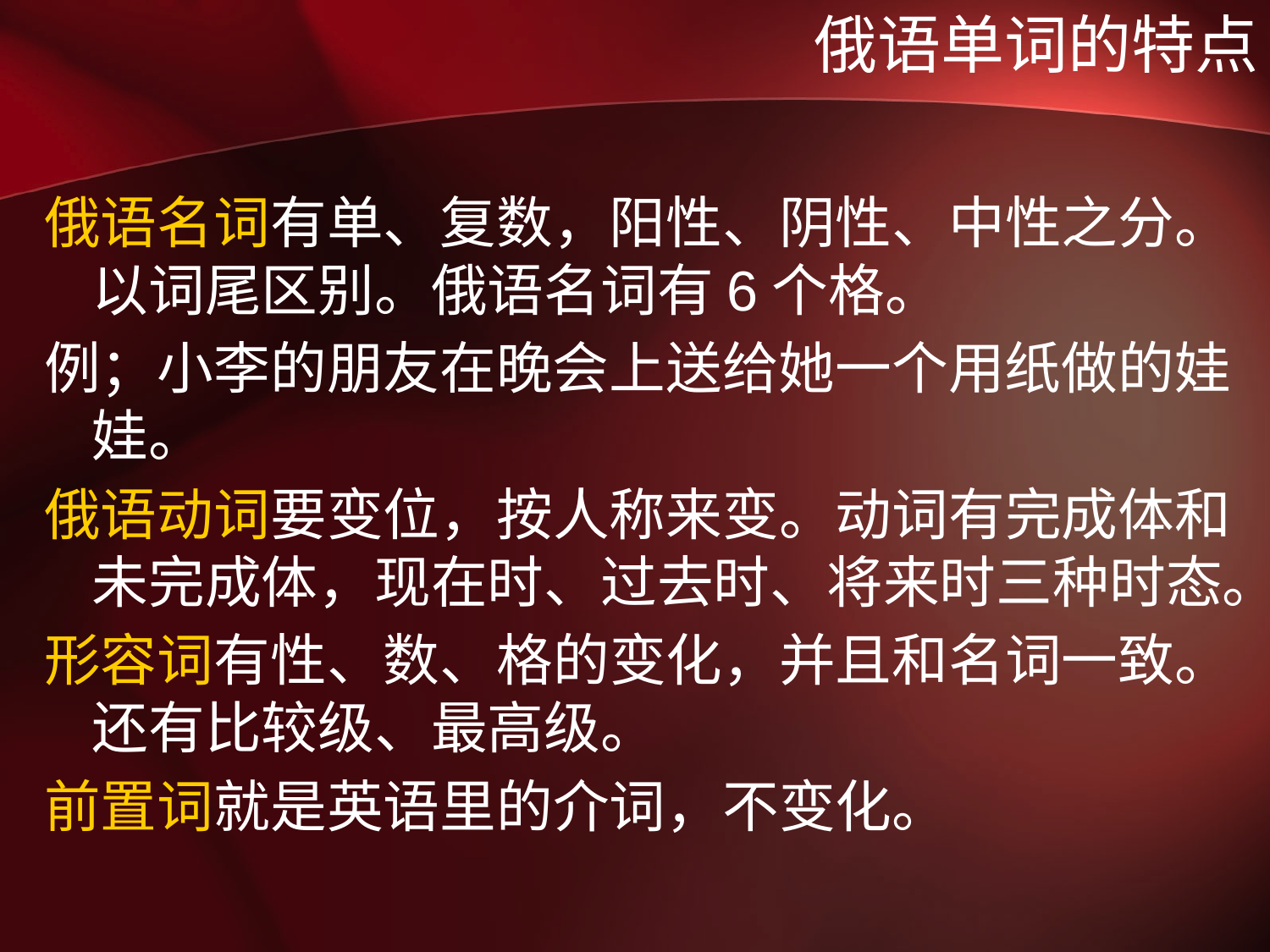

# 俄语单词的特点
俄语名词有单、复数，阳性、阴性、中性之分。以词尾区别。俄语名词有6个格。
例；小李的朋友在晚会上送给她一个用纸做的娃娃。
俄语动词要变位，按人称来变。动词有完成体和未完成体，现在时、过去时、将来时三种时态。
形容词有性、数、格的变化，并且和名词一致。还有比较级、最高级。
前置词就是英语里的介词，不变化。